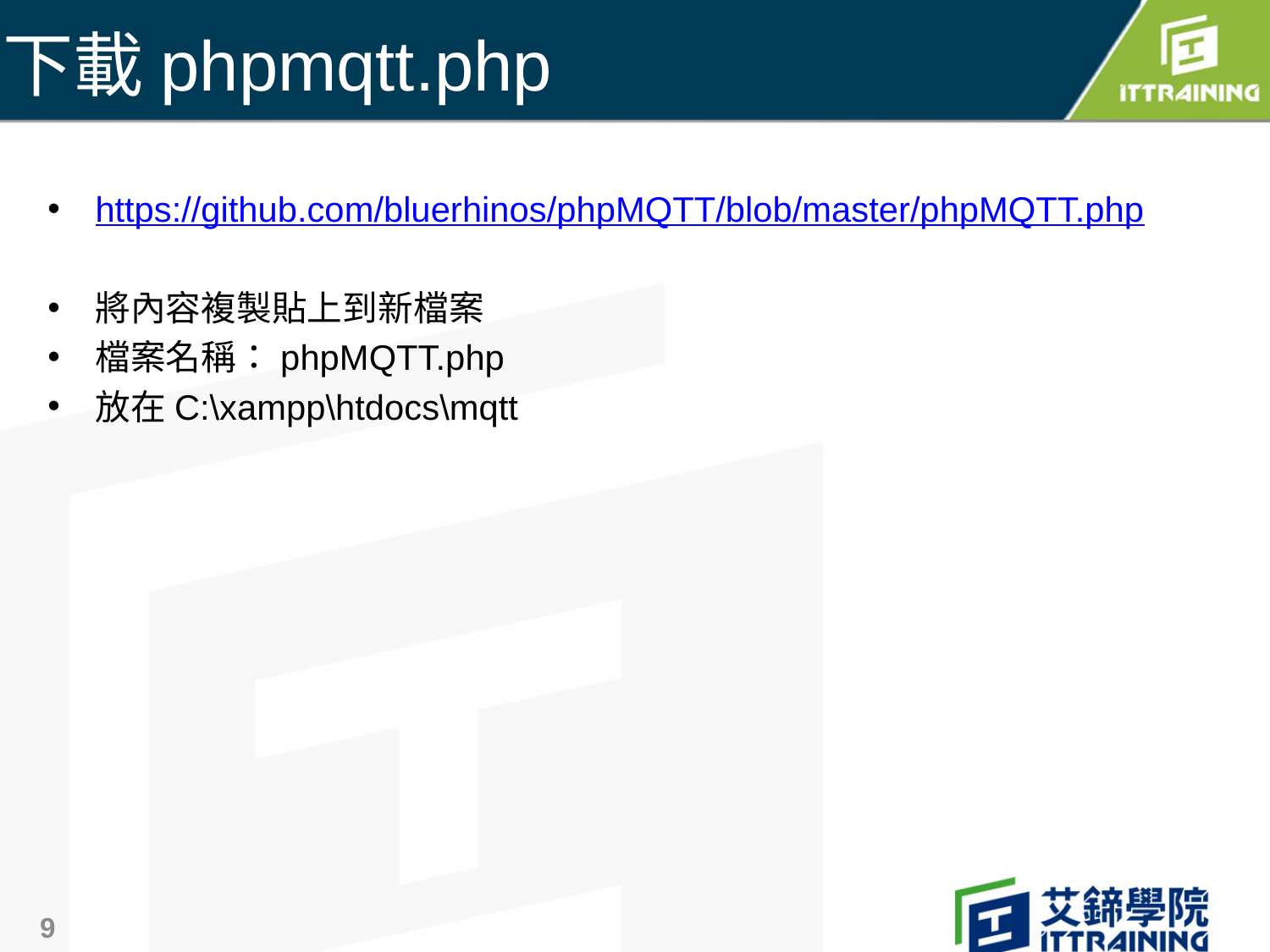

# 下載phpmqtt.php
https://github.com/bluerhinos/phpMQTT/blob/master/phpMQTT.php

將內容複製貼上到新檔案
檔案名稱：phpMQTT.php
放在C:\xampp\htdocs\mqtt

9